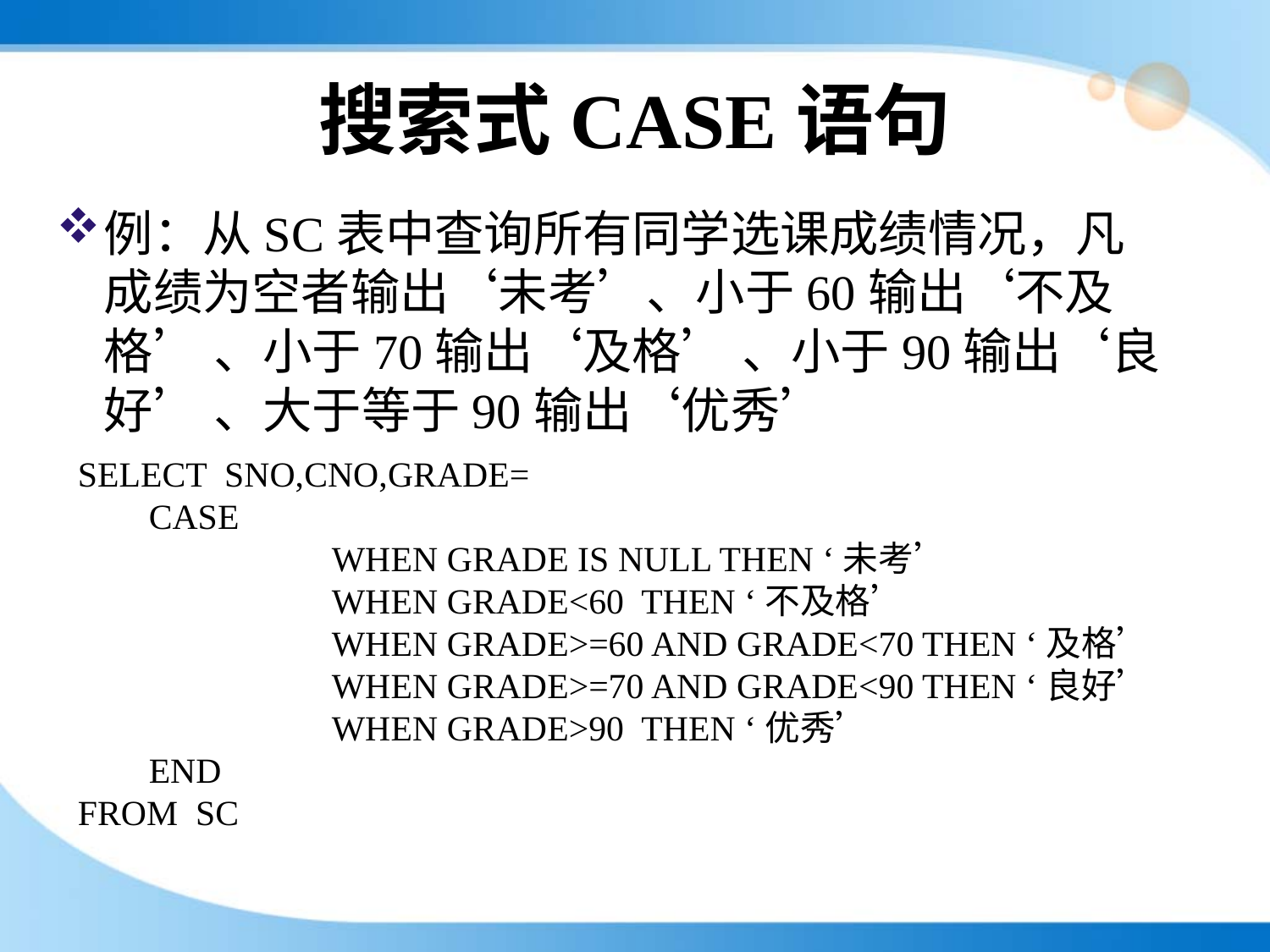

# 搜索式CASE语句
例：从SC表中查询所有同学选课成绩情况，凡成绩为空者输出‘未考’、小于60输出‘不及格’ 、小于70输出‘及格’ 、小于90输出‘良好’ 、大于等于90输出‘优秀’

SELECT  SNO,CNO,GRADE=
        CASE
		WHEN GRADE IS NULL THEN ‘未考’
		WHEN GRADE<60  THEN ‘不及格’
		WHEN GRADE>=60 AND GRADE<70 THEN ‘及格’
		WHEN GRADE>=70 AND GRADE<90 THEN ‘良好’
		WHEN GRADE>90  THEN ‘优秀’
        END
FROM  SC